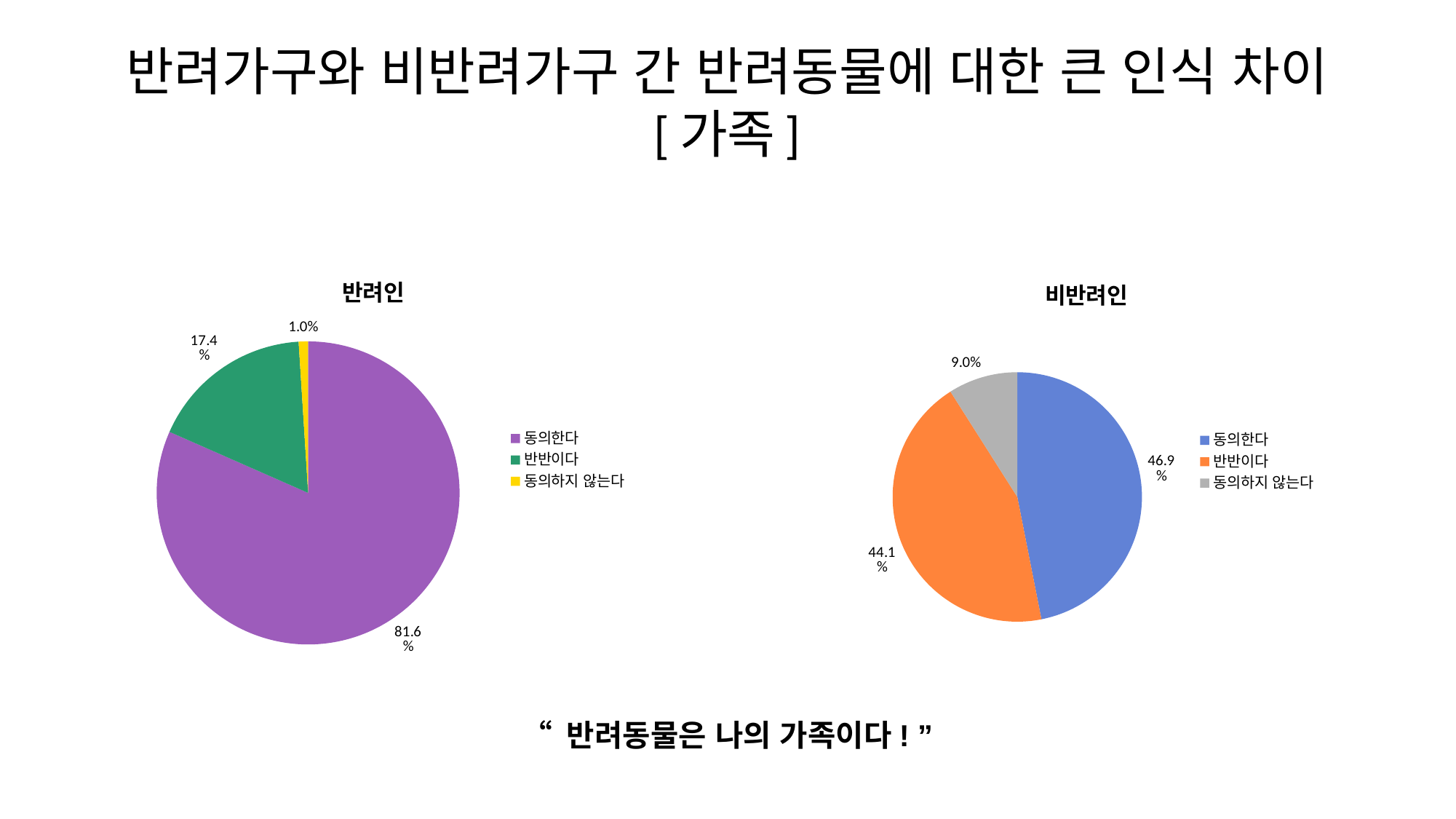

# 반려가구와 비반려가구 간 반려동물에 대한 큰 인식 차이 [가족]

### Chart: 반려인

| Category | 반려인 |
|---|---|
| 동의한다 | 0.816 |
| 반반이다 | 0.174 |
| 동의하지 않는다 | 0.01 |

### Chart: 비반려인

| Category | 비반려인 |
|---|---|
| 동의한다 | 0.469 |
| 반반이다 | 0.441 |
| 동의하지 않는다 | 0.09 |
“ 반려동물은 나의 가족이다! ”